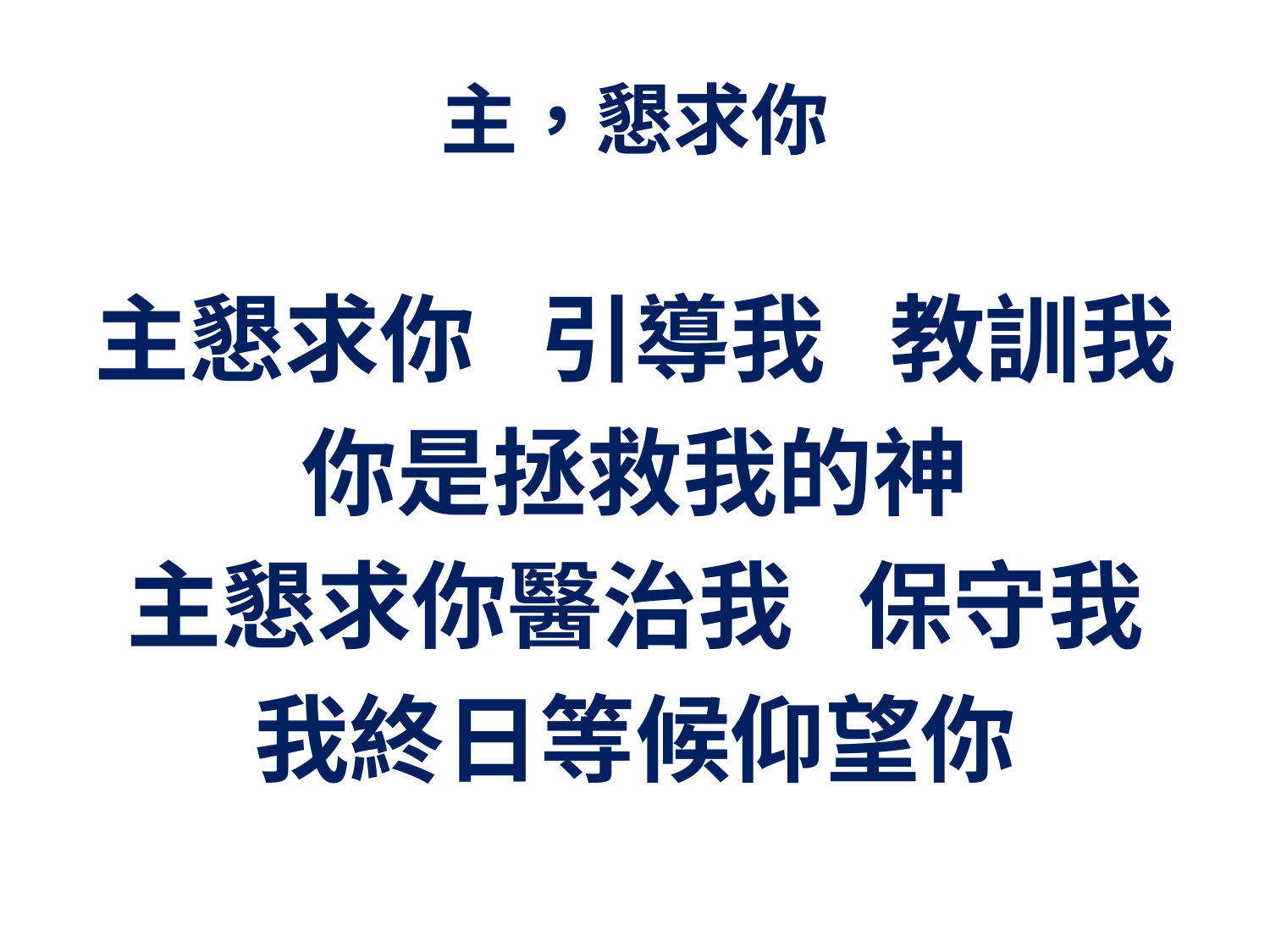

# 主，懇求你
主懇求你   引導我   教訓我
你是拯救我的神
主懇求你醫治我   保守我
我終日等候仰望你